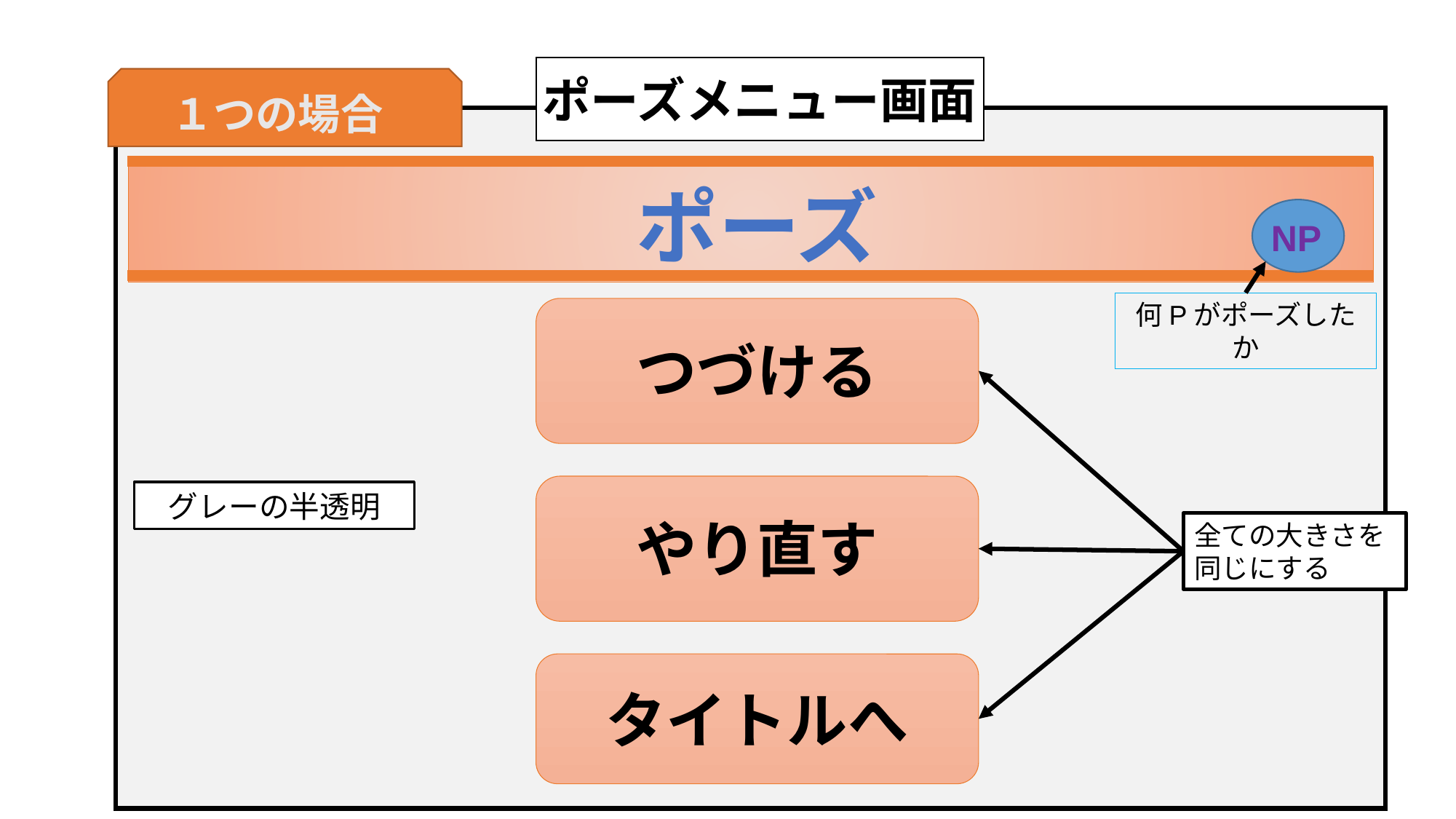

ポーズメニュー画面

１つの場合

ポーズ

NP

何Pがポーズしたか

つづける

グレーの半透明
やり直す
全ての大きさを
同じにする

タイトルへ